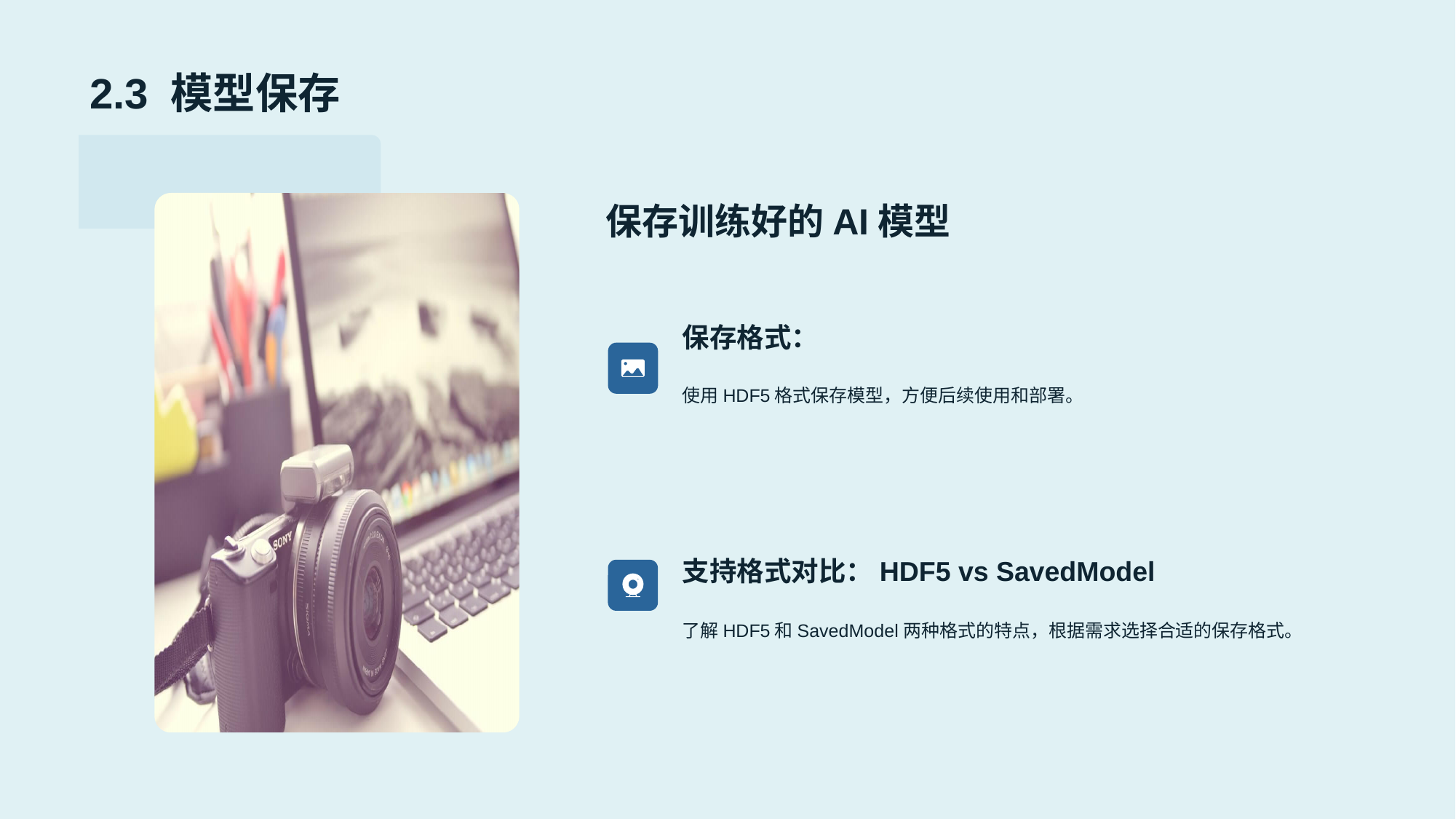

# 2.3 模型保存

保存格式：

使用HDF5格式保存模型，方便后续使用和部署。
保存训练好的AI模型
支持格式对比：HDF5 vs SavedModel

了解HDF5和SavedModel两种格式的特点，根据需求选择合适的保存格式。